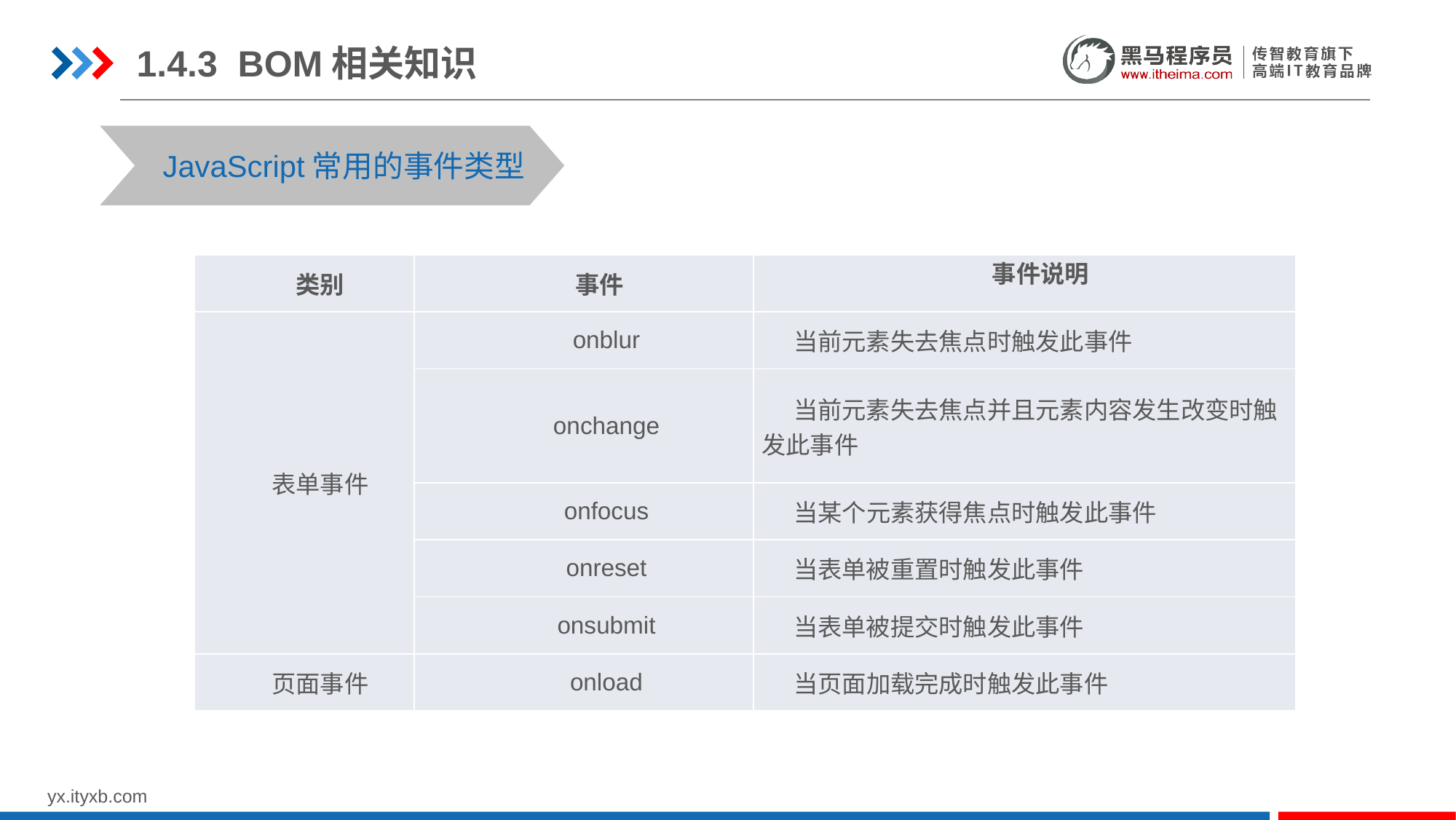

1.4.3  BOM相关知识

JavaScript常用的事件类型
| 类别 | 事件 | 事件说明 |
| --- | --- | --- |
| 表单事件 | onblur | 当前元素失去焦点时触发此事件 |
|  | onchange | 当前元素失去焦点并且元素内容发生改变时触发此事件 |
|  | onfocus | 当某个元素获得焦点时触发此事件 |
|  | onreset | 当表单被重置时触发此事件 |
|  | onsubmit | 当表单被提交时触发此事件 |
| 页面事件 | onload | 当页面加载完成时触发此事件 |